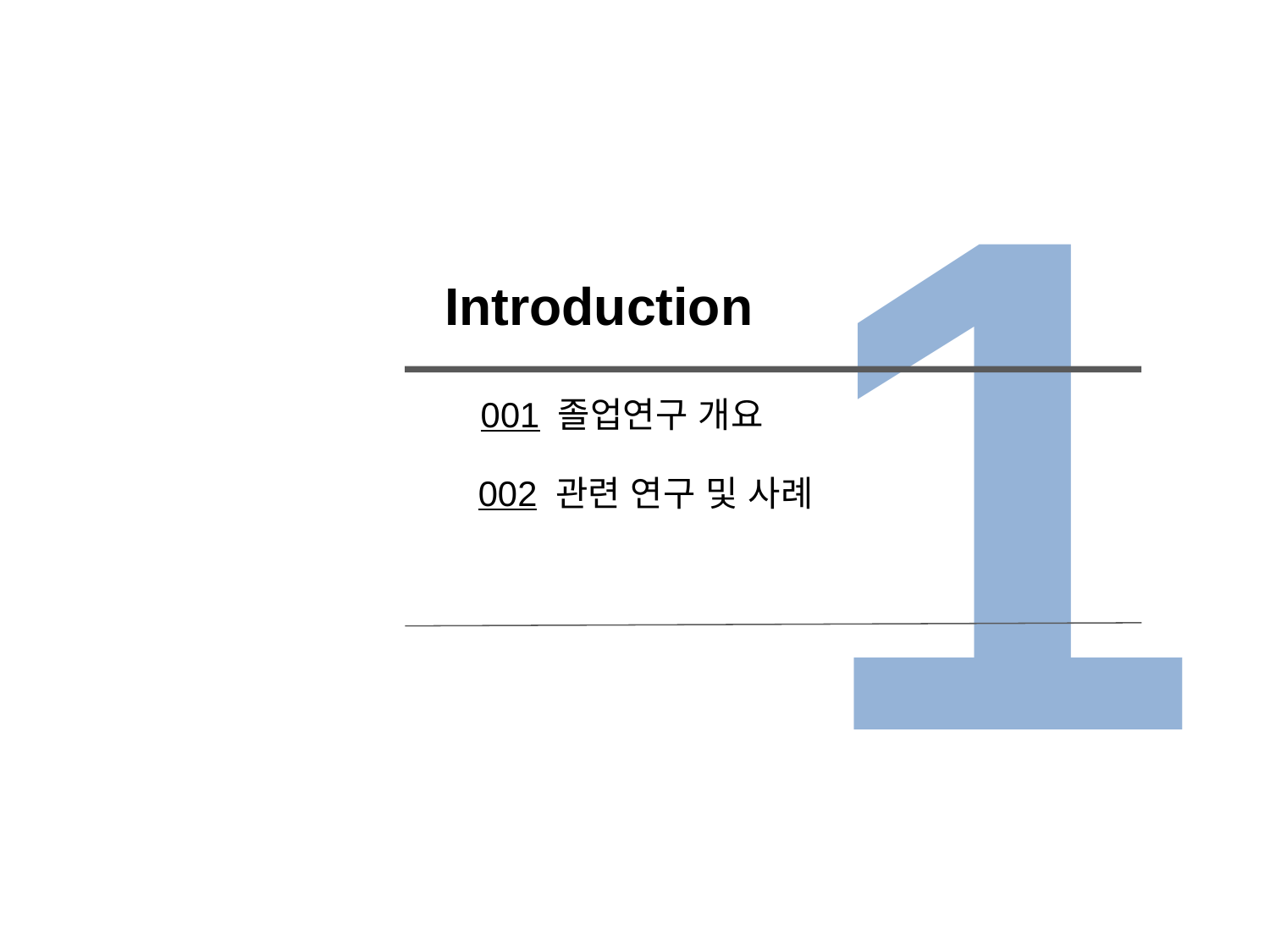

1
Introduction

001 졸업연구 개요
002 관련 연구 및 사례